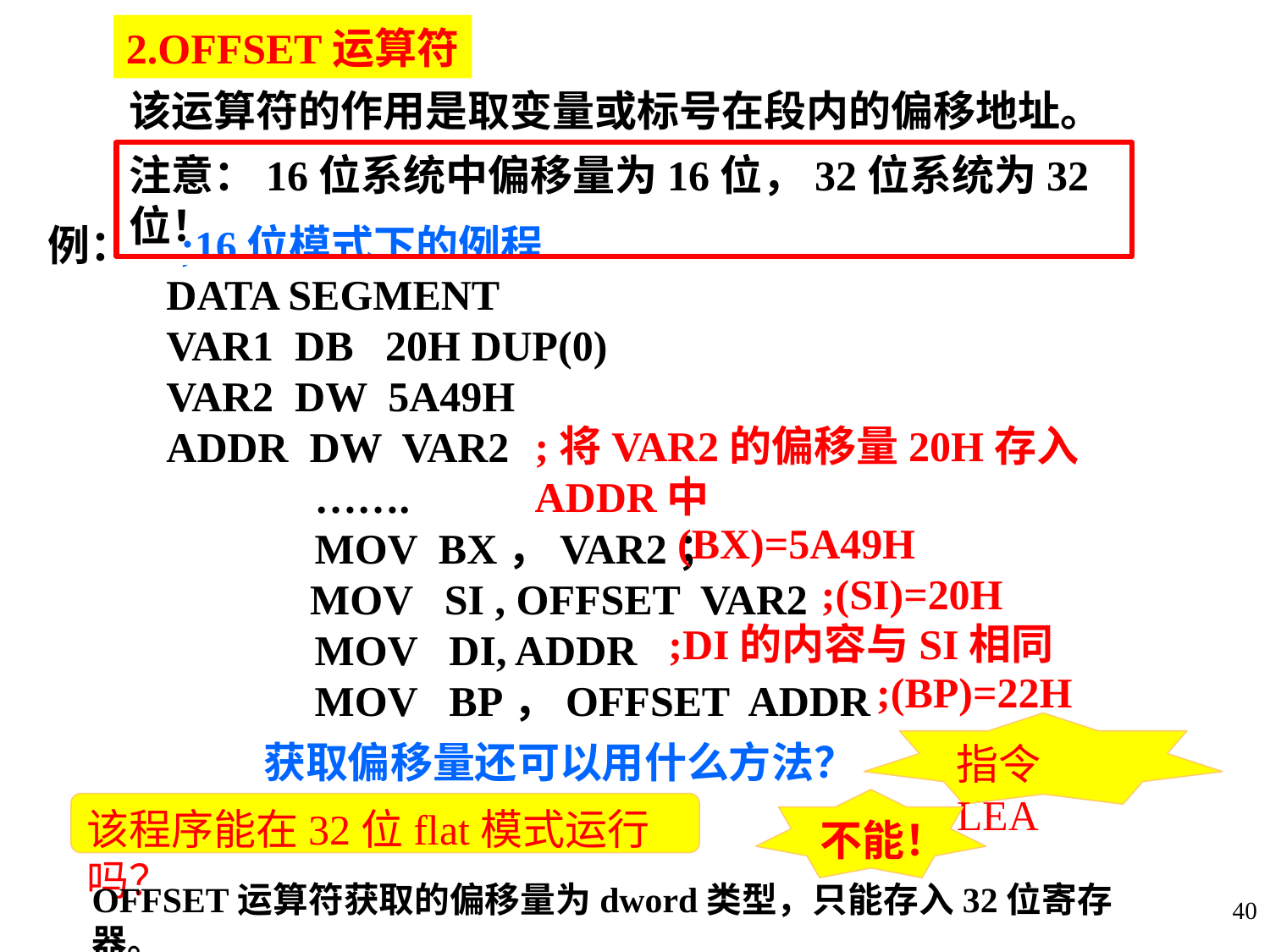

2.OFFSET运算符
该运算符的作用是取变量或标号在段内的偏移地址。
注意：16位系统中偏移量为16位，32位系统为32位！
例：    ;16位模式下的例程
DATA SEGMENT
VAR1  DB   20H DUP(0)
VAR2  DW  5A49H
ADDR  DW  VAR2
              …….
              MOV  BX，VAR2；
              MOV   SI , OFFSET  VAR2
              MOV   DI, ADDR
              MOV   BP，OFFSET  ADDR
;将VAR2的偏移量20H存入ADDR中
(BX)=5A49H
;(SI)=20H
;DI的内容与SI相同
;(BP)=22H
指令LEA
获取偏移量还可以用什么方法？
不能！
该程序能在32位flat模式运行吗？
OFFSET运算符获取的偏移量为dword类型，只能存入32位寄存器。
40